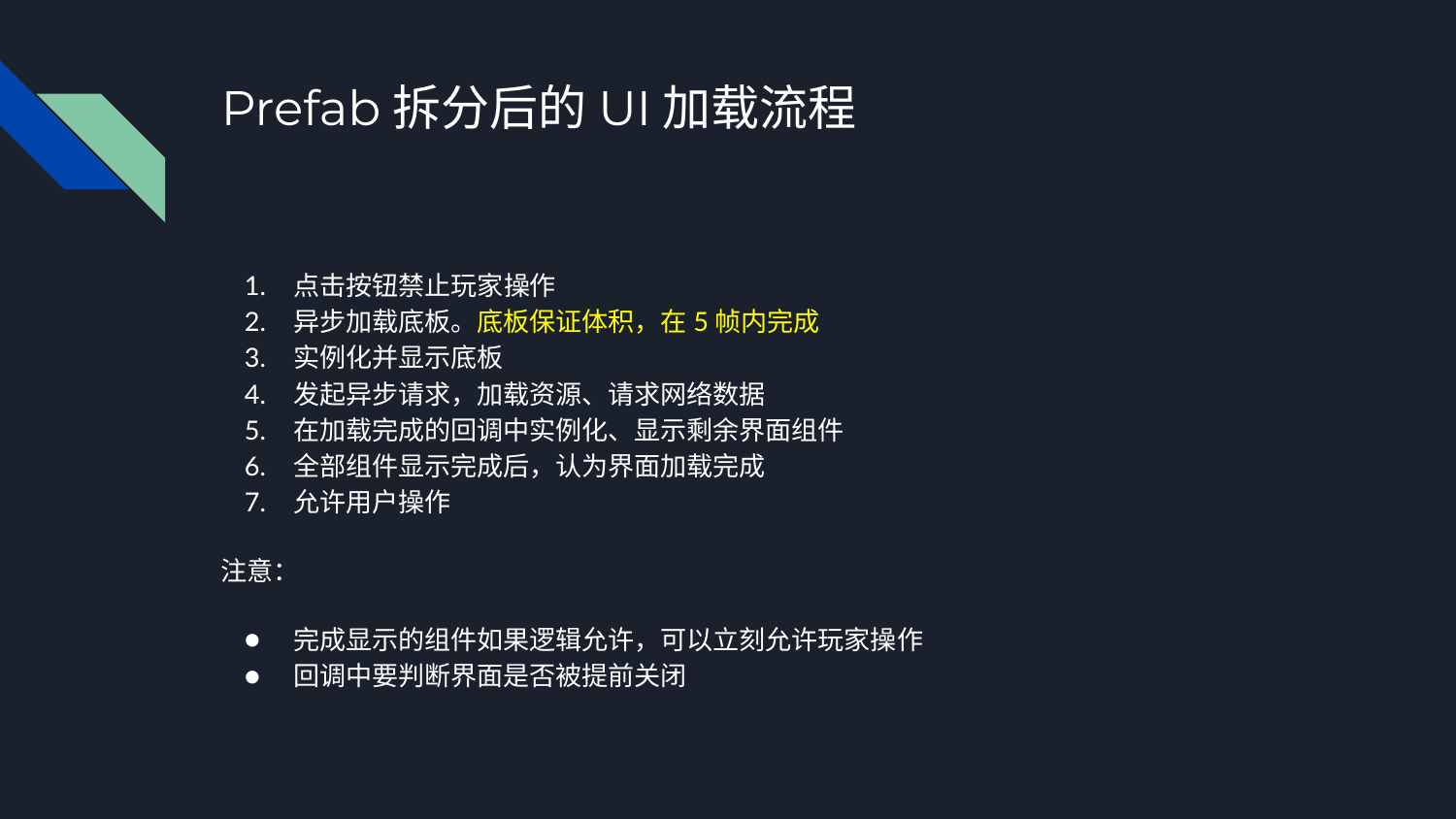

# Prefab拆分后的UI加载流程
点击按钮禁止玩家操作
异步加载底板。底板保证体积，在5帧内完成
实例化并显示底板
发起异步请求，加载资源、请求网络数据
在加载完成的回调中实例化、显示剩余界面组件
全部组件显示完成后，认为界面加载完成
允许用户操作
注意：
完成显示的组件如果逻辑允许，可以立刻允许玩家操作
回调中要判断界面是否被提前关闭